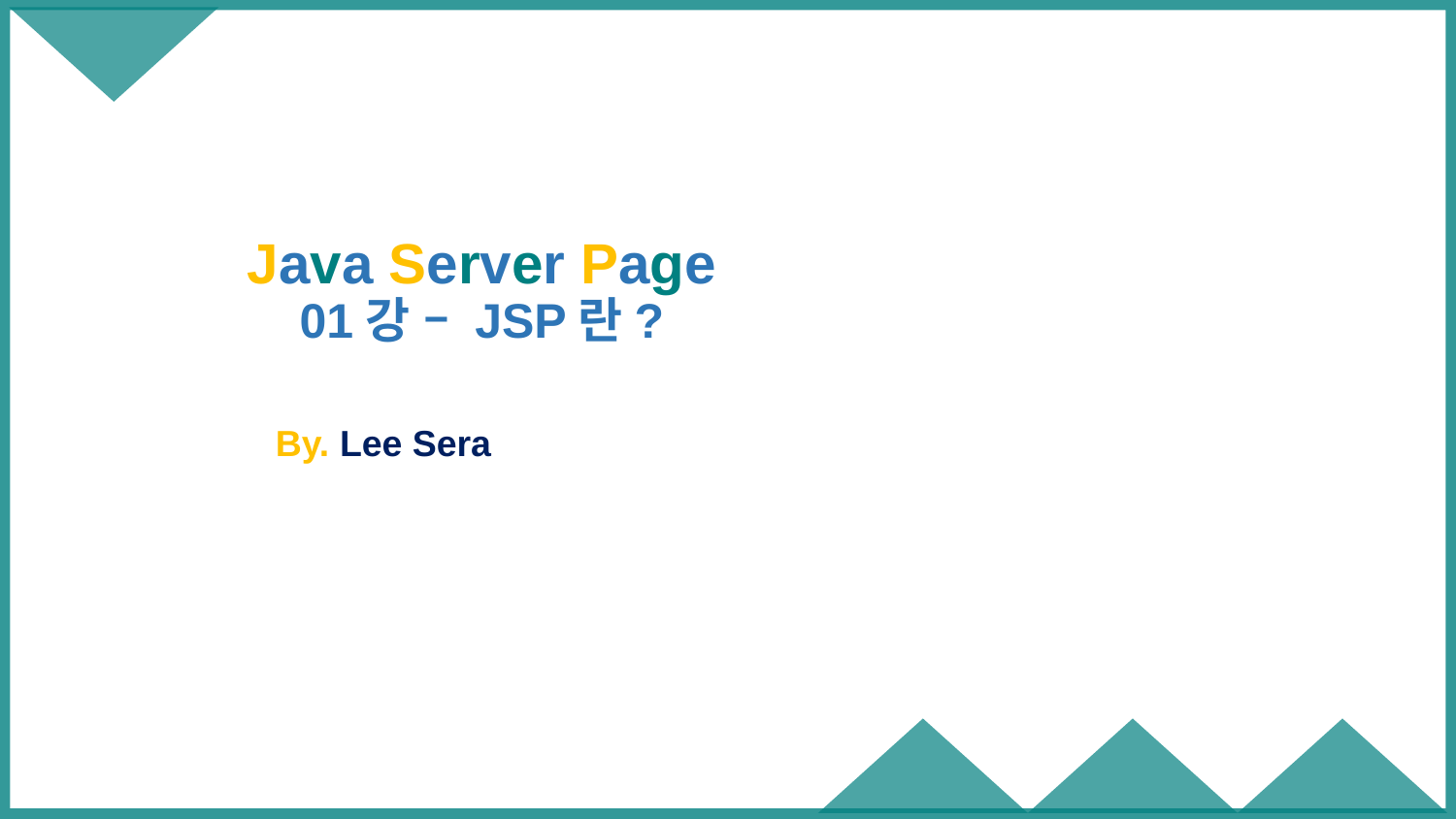

# Java Server Page 01강 – JSP란?
By. Lee Sera